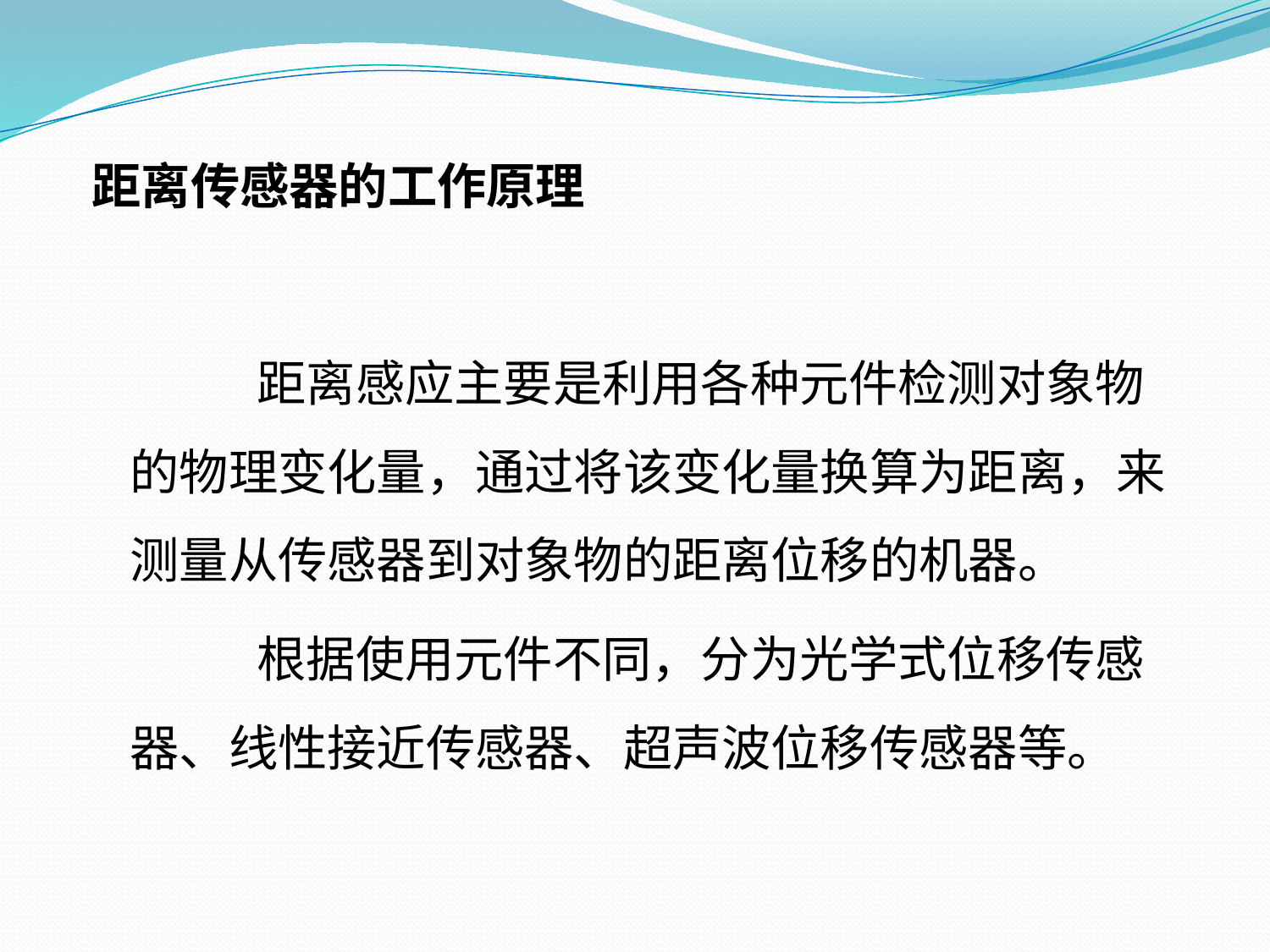

距离传感器的工作原理

		距离感应主要是利用各种元件检测对象物的物理变化量，通过将该变化量换算为距离，来测量从传感器到对象物的距离位移的机器。
		根据使用元件不同，分为光学式位移传感器、线性接近传感器、超声波位移传感器等。